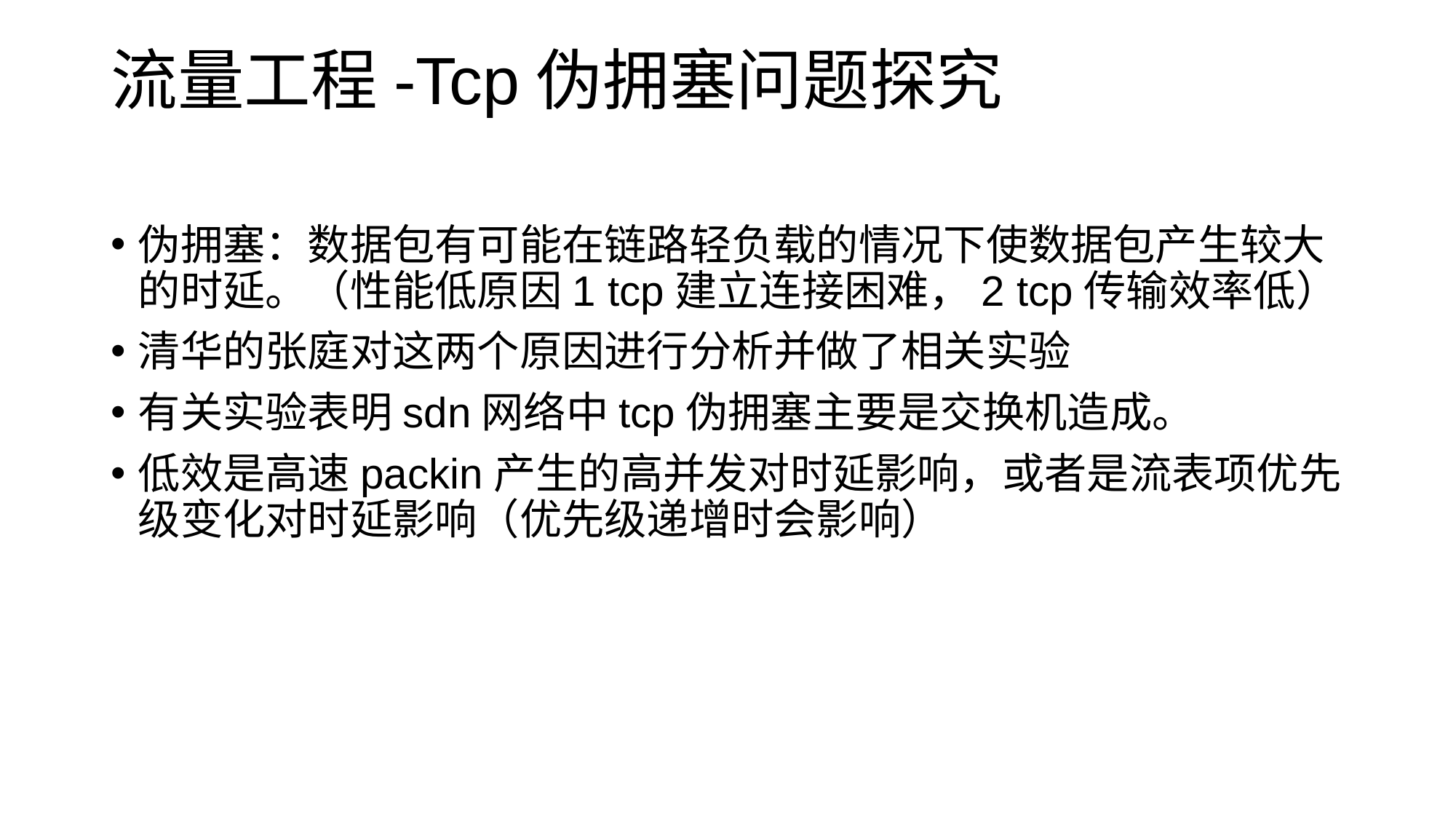

# 流量工程-Tcp伪拥塞问题探究
伪拥塞：数据包有可能在链路轻负载的情况下使数据包产生较大的时延。（性能低原因1 tcp建立连接困难，2 tcp传输效率低）
清华的张庭对这两个原因进行分析并做了相关实验
有关实验表明sdn网络中tcp伪拥塞主要是交换机造成。
低效是高速packin产生的高并发对时延影响，或者是流表项优先级变化对时延影响（优先级递增时会影响）